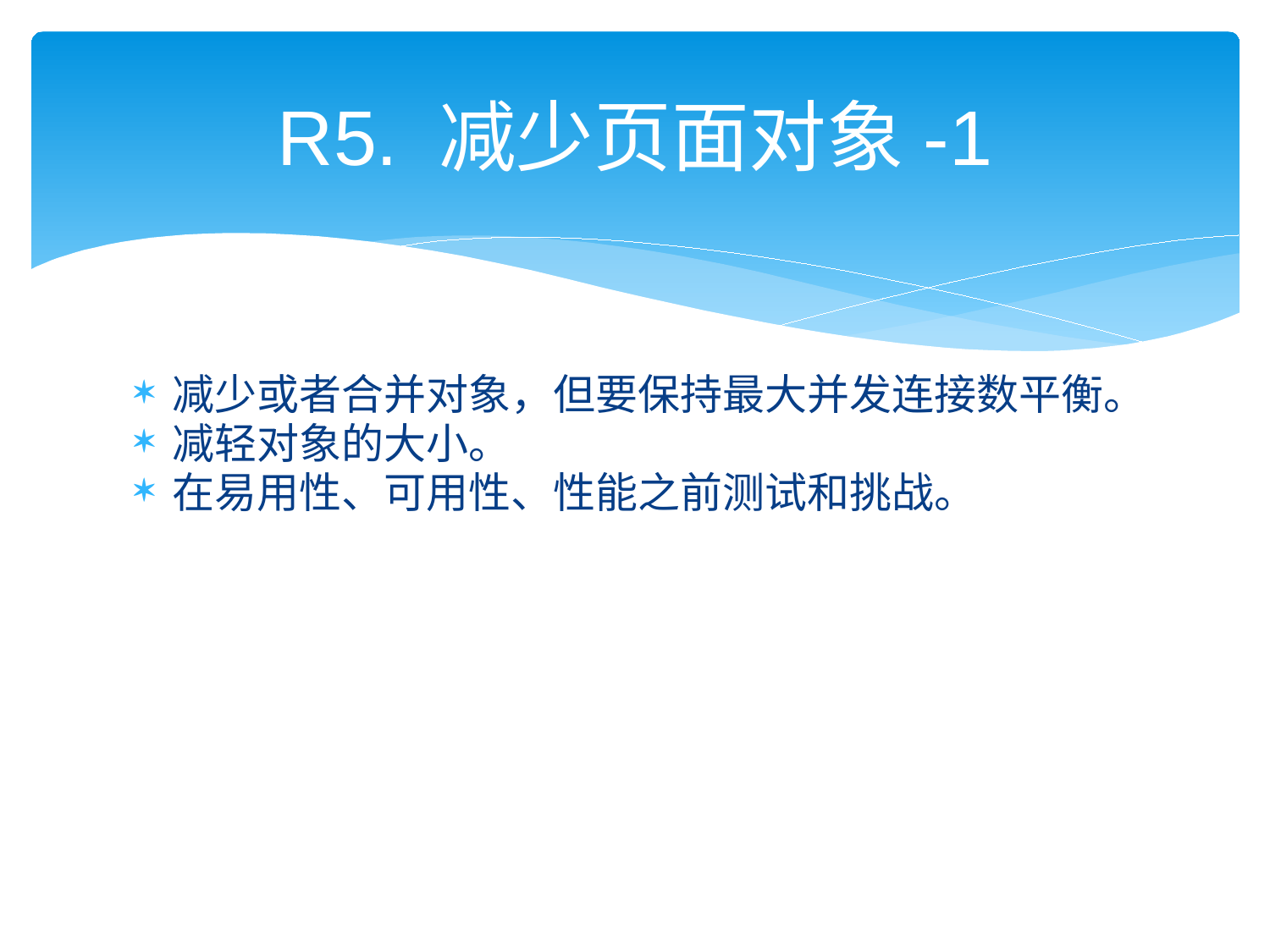

# R5. 减少页面对象-1
减少或者合并对象，但要保持最大并发连接数平衡。
减轻对象的大小。
在易用性、可用性、性能之前测试和挑战。